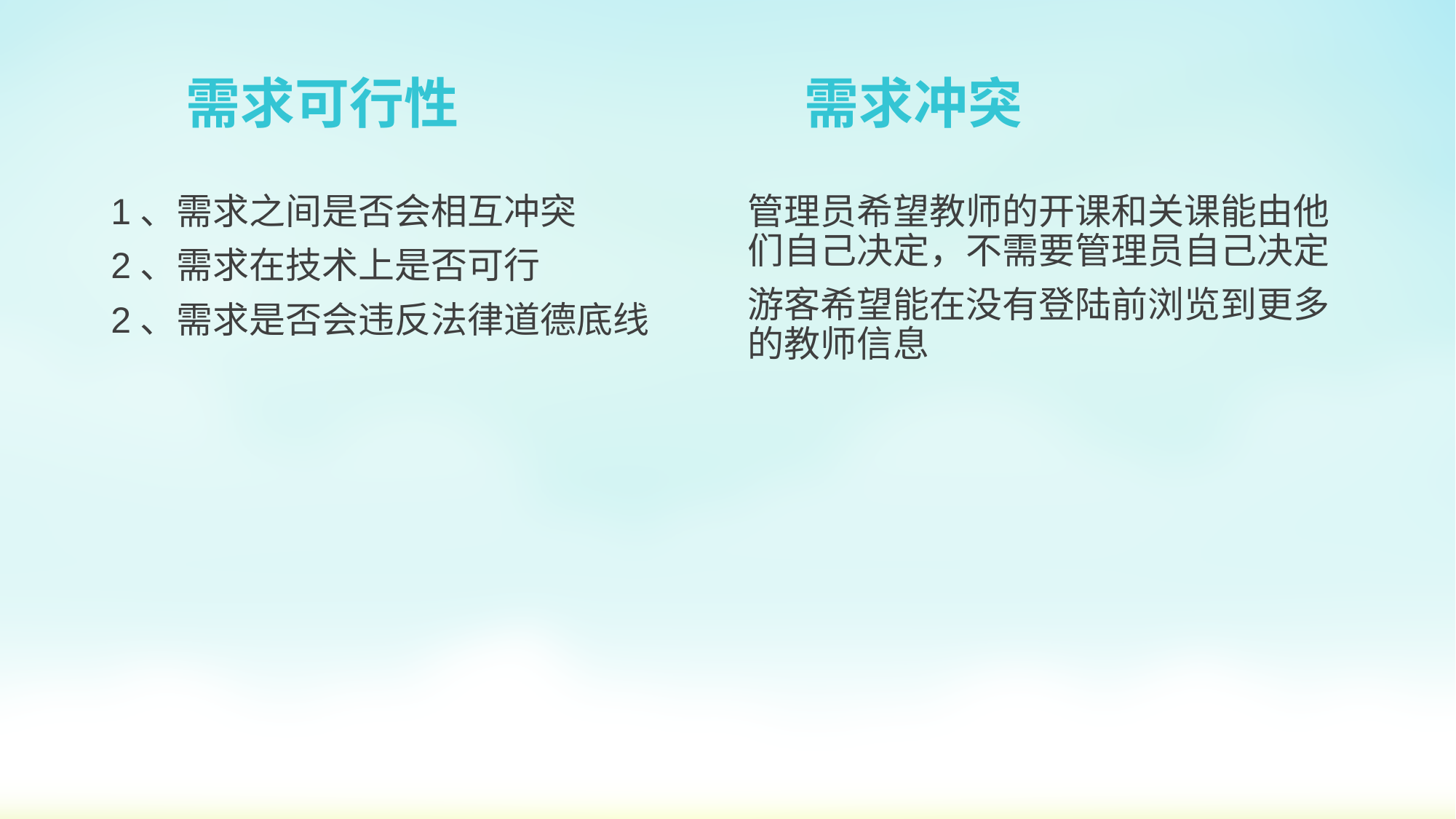

# 需求可行性                            需求冲突
1、需求之间是否会相互冲突
2、需求在技术上是否可行
2、需求是否会违反法律道德底线

管理员希望教师的开课和关课能由他们自己决定，不需要管理员自己决定
游客希望能在没有登陆前浏览到更多的教师信息